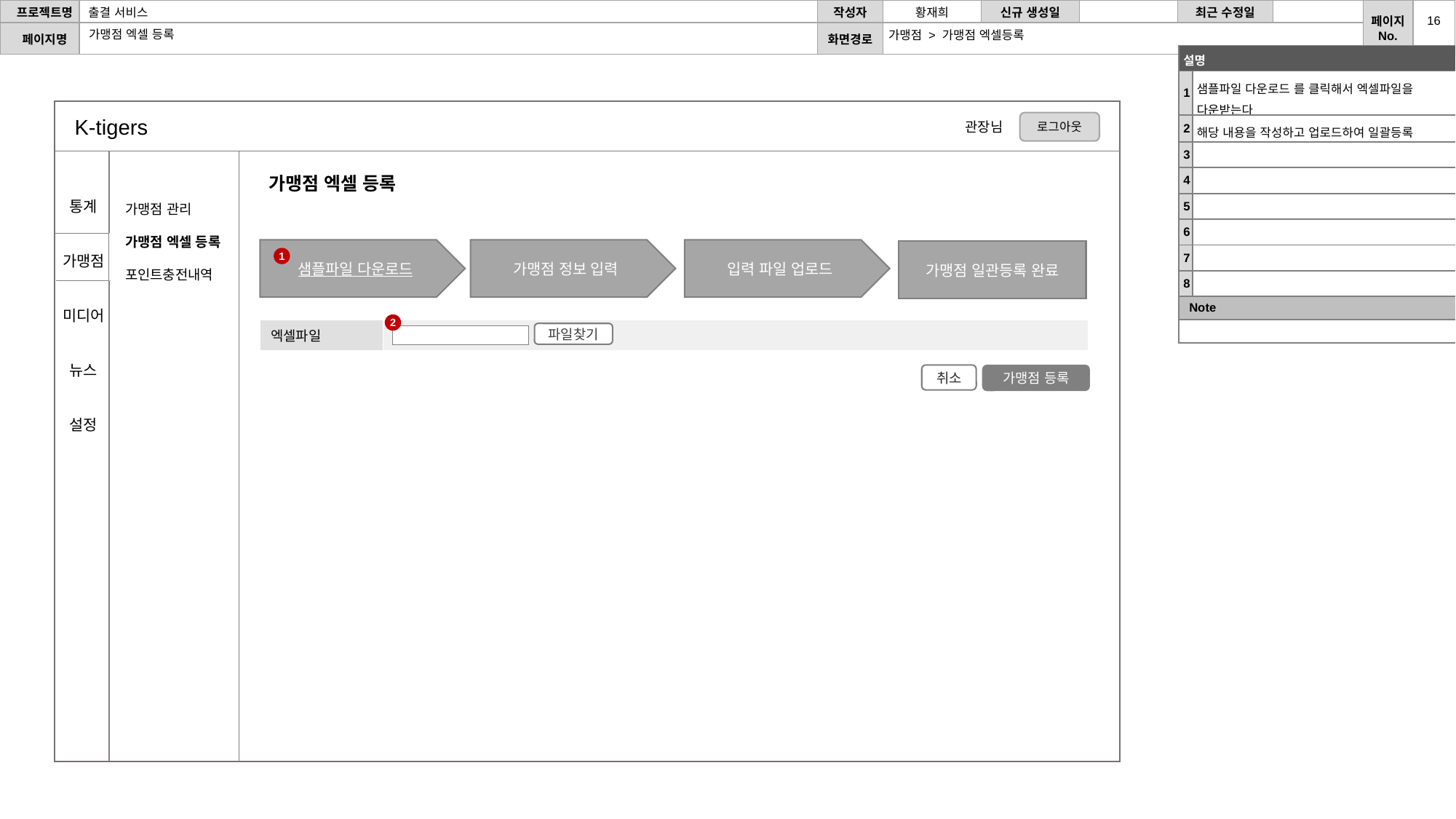

16
가맹점 엑셀 등록
가맹점 > 가맹점 엑셀등록
| 설명 |  |
| --- | --- |
| 1 | 샘플파일 다운로드 를 클릭해서 엑셀파일을 다운받는다 |
| 2 | 해당 내용을 작성하고 업로드하여 일괄등록 |
| 3 |  |
| 4 |  |
| 5 |  |
| 6 |  |
| 7 |  |
| 8 |  |
| Note |  |
|  |  |

K-tigers
로그아웃
관장님
가맹점 엑셀 등록
가맹점 관리
가맹점 엑셀 등록
포인트충전내역
통계

가맹점

미디어

뉴스

설정
샘플파일 다운로드
가맹점 정보 입력
입력 파일 업로드
가맹점 일관등록 완료
1
2
| 엑셀파일 |  |
| --- | --- |
파일찾기

취소
가맹점 등록